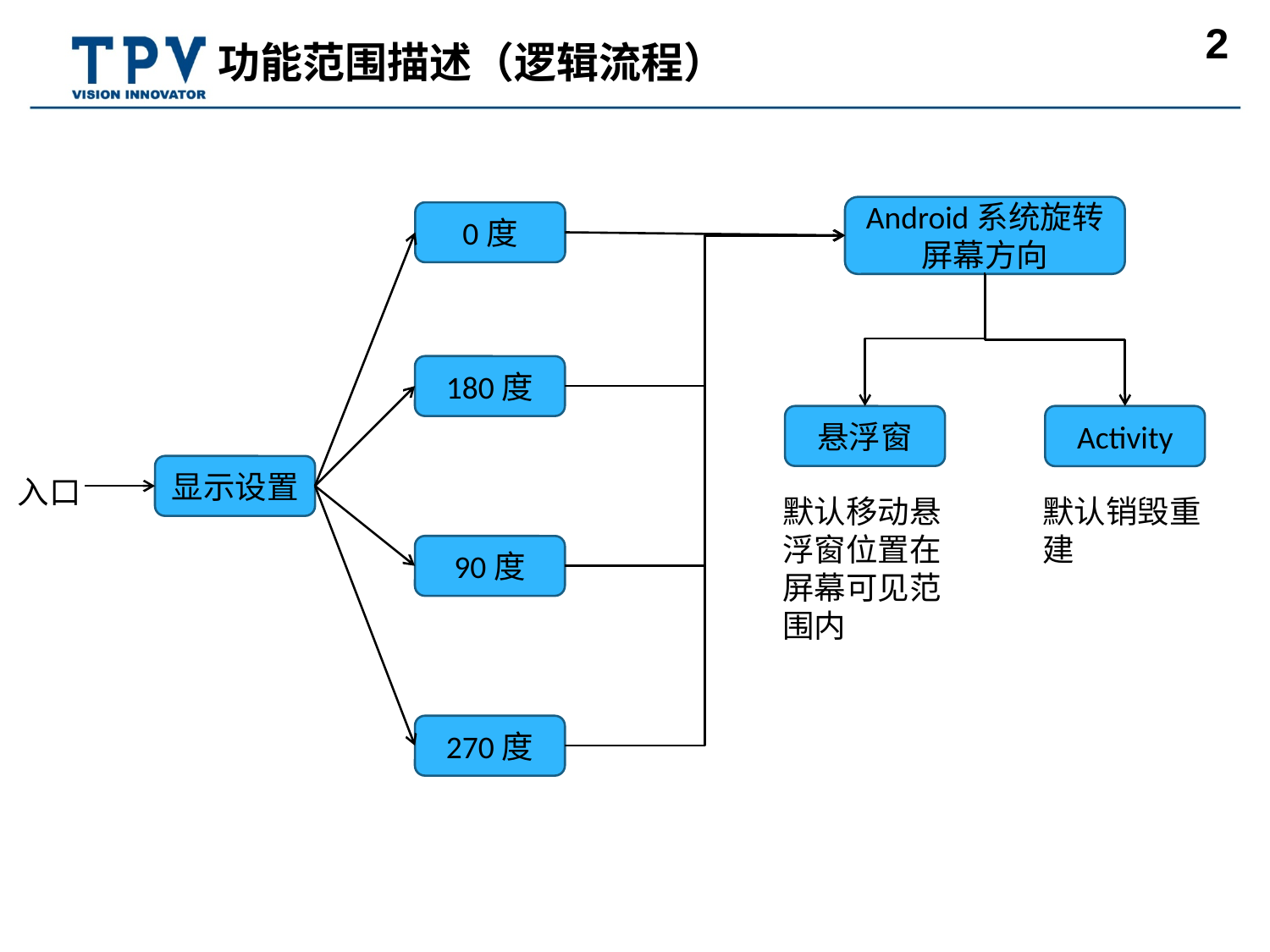

# 功能范围描述（逻辑流程）
Android系统旋转屏幕方向
0度
180度
悬浮窗
Activity
显示设置
入口
默认移动悬浮窗位置在屏幕可见范围内
默认销毁重建
90度
270度